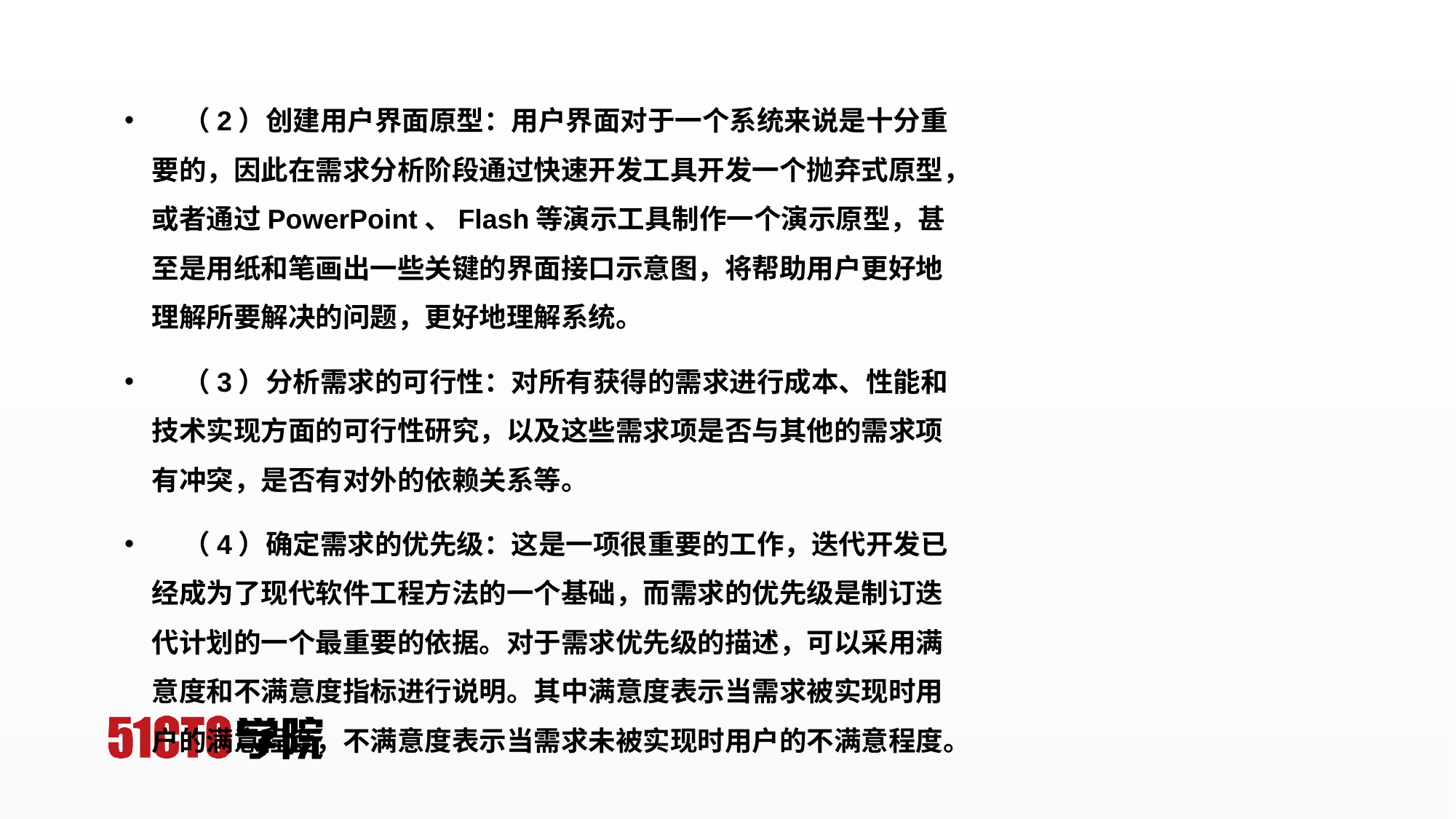

（2）创建用户界面原型：用户界面对于一个系统来说是十分重要的，因此在需求分析阶段通过快速开发工具开发一个抛弃式原型，或者通过PowerPoint、Flash等演示工具制作一个演示原型，甚至是用纸和笔画出一些关键的界面接口示意图，将帮助用户更好地理解所要解决的问题，更好地理解系统。
    （3）分析需求的可行性：对所有获得的需求进行成本、性能和技术实现方面的可行性研究，以及这些需求项是否与其他的需求项有冲突，是否有对外的依赖关系等。
    （4）确定需求的优先级：这是一项很重要的工作，迭代开发已经成为了现代软件工程方法的一个基础，而需求的优先级是制订迭代计划的一个最重要的依据。对于需求优先级的描述，可以采用满意度和不满意度指标进行说明。其中满意度表示当需求被实现时用户的满意程度，不满意度表示当需求未被实现时用户的不满意程度。